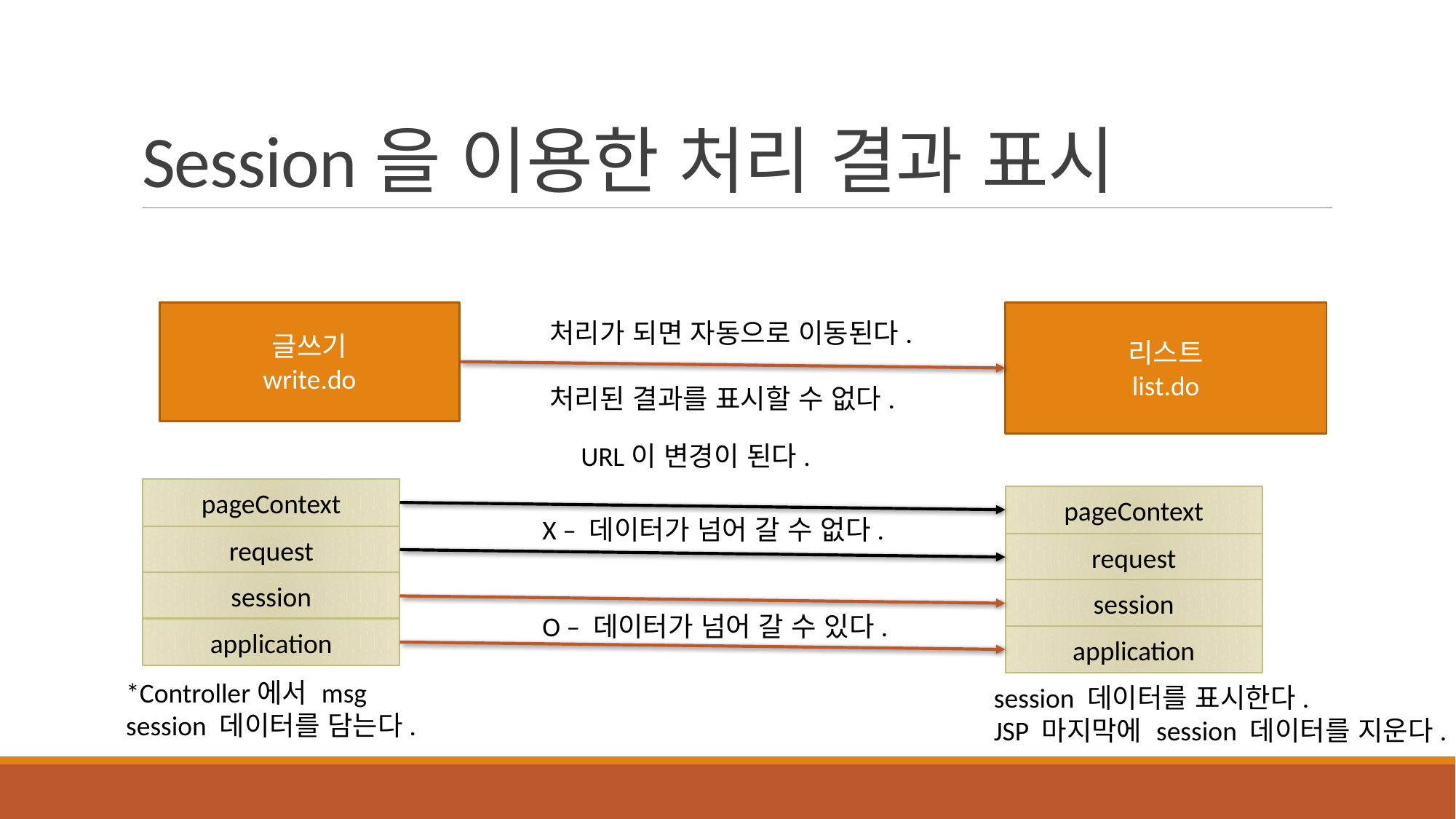

# Session을 이용한 처리 결과 표시
글쓰기
write.do
리스트
list.do
처리가 되면 자동으로 이동된다.

처리된 결과를 표시할 수 없다.
URL이 변경이 된다.
pageContext
request
session
application
pageContext
request
session
application
X – 데이터가 넘어 갈 수 없다.
O – 데이터가 넘어 갈 수 있다.
*Controller에서 msg
session 데이터를 담는다.
session 데이터를 표시한다.
JSP 마지막에 session 데이터를 지운다.